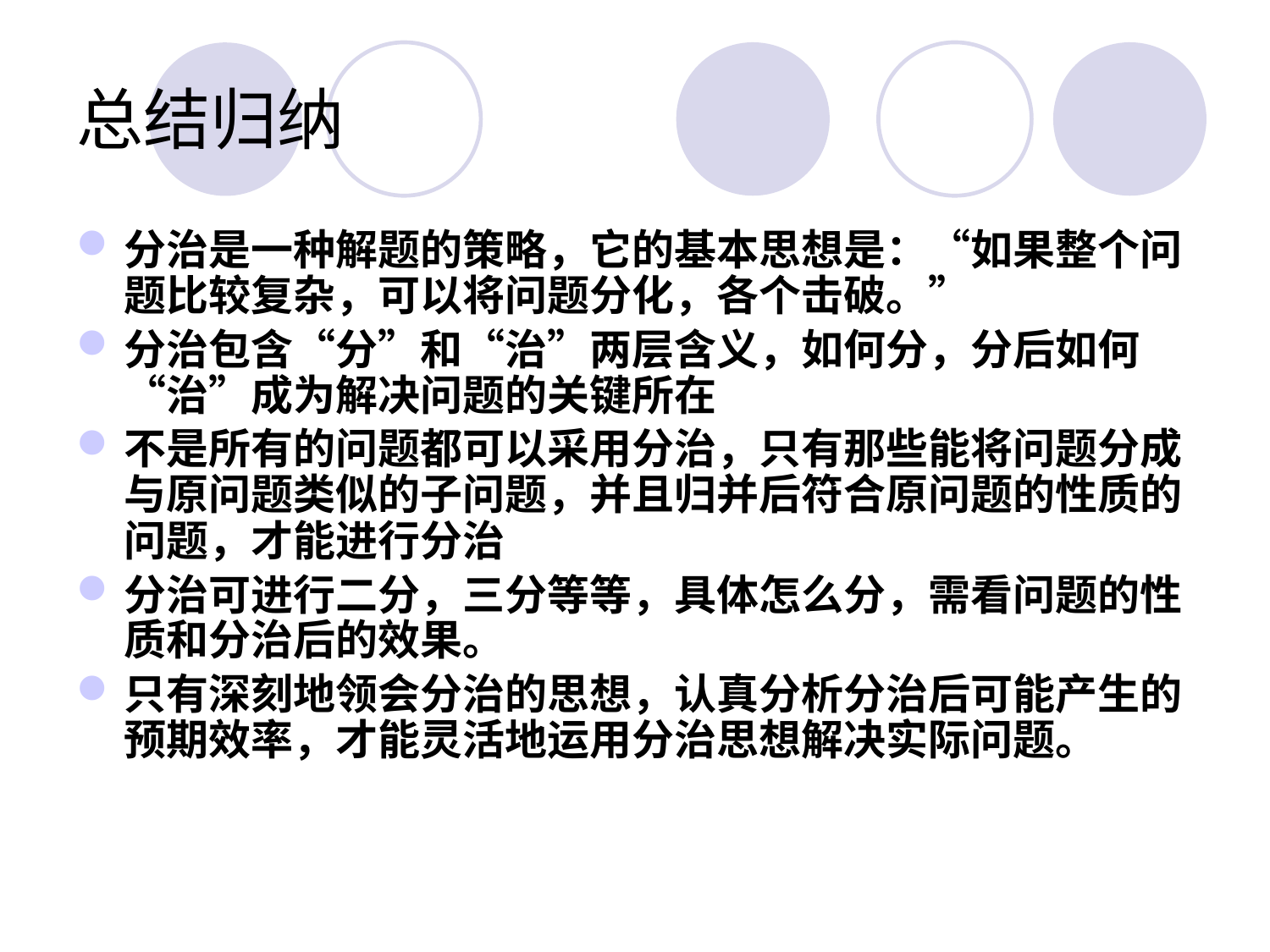

# 总结归纳
分治是一种解题的策略，它的基本思想是：“如果整个问题比较复杂，可以将问题分化，各个击破。”
分治包含“分”和“治”两层含义，如何分，分后如何“治”成为解决问题的关键所在
不是所有的问题都可以采用分治，只有那些能将问题分成与原问题类似的子问题，并且归并后符合原问题的性质的问题，才能进行分治
分治可进行二分，三分等等，具体怎么分，需看问题的性质和分治后的效果。
只有深刻地领会分治的思想，认真分析分治后可能产生的预期效率，才能灵活地运用分治思想解决实际问题。